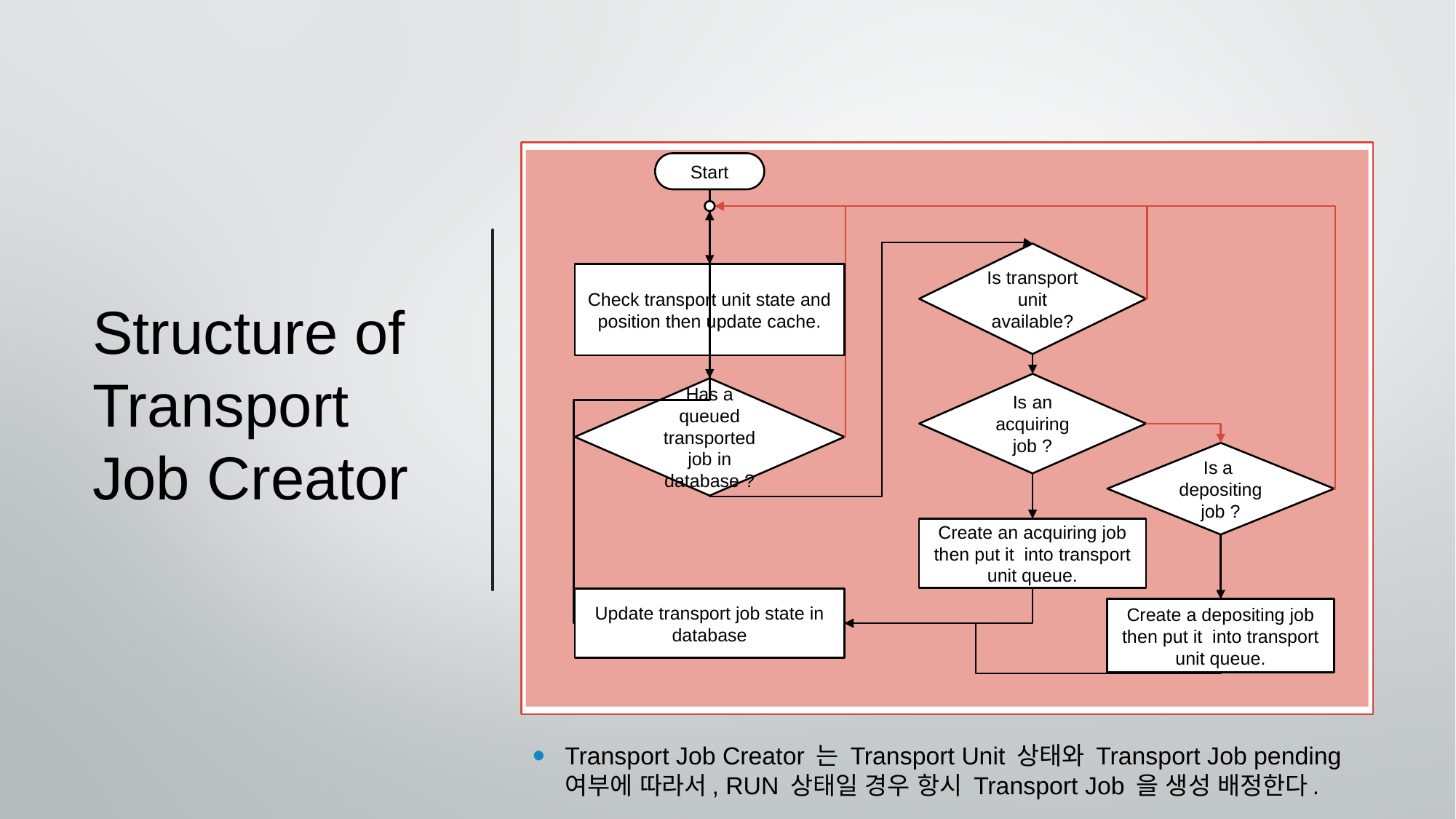

# Structure of Transport Job Creator

Start

Is transport unit available?
Check transport unit state and position then update cache.
Is an acquiring job ?
Has a queued transported job in database ?
Is a  depositing job ?
Create an acquiring job then put it  into transport unit queue.
Update transport job state in database
Create a depositing job then put it  into transport unit queue.
Transport Job Creator 는 Transport Unit 상태와 Transport Job pending 여부에 따라서, RUN 상태일 경우 항시 Transport Job 을 생성 배정한다.